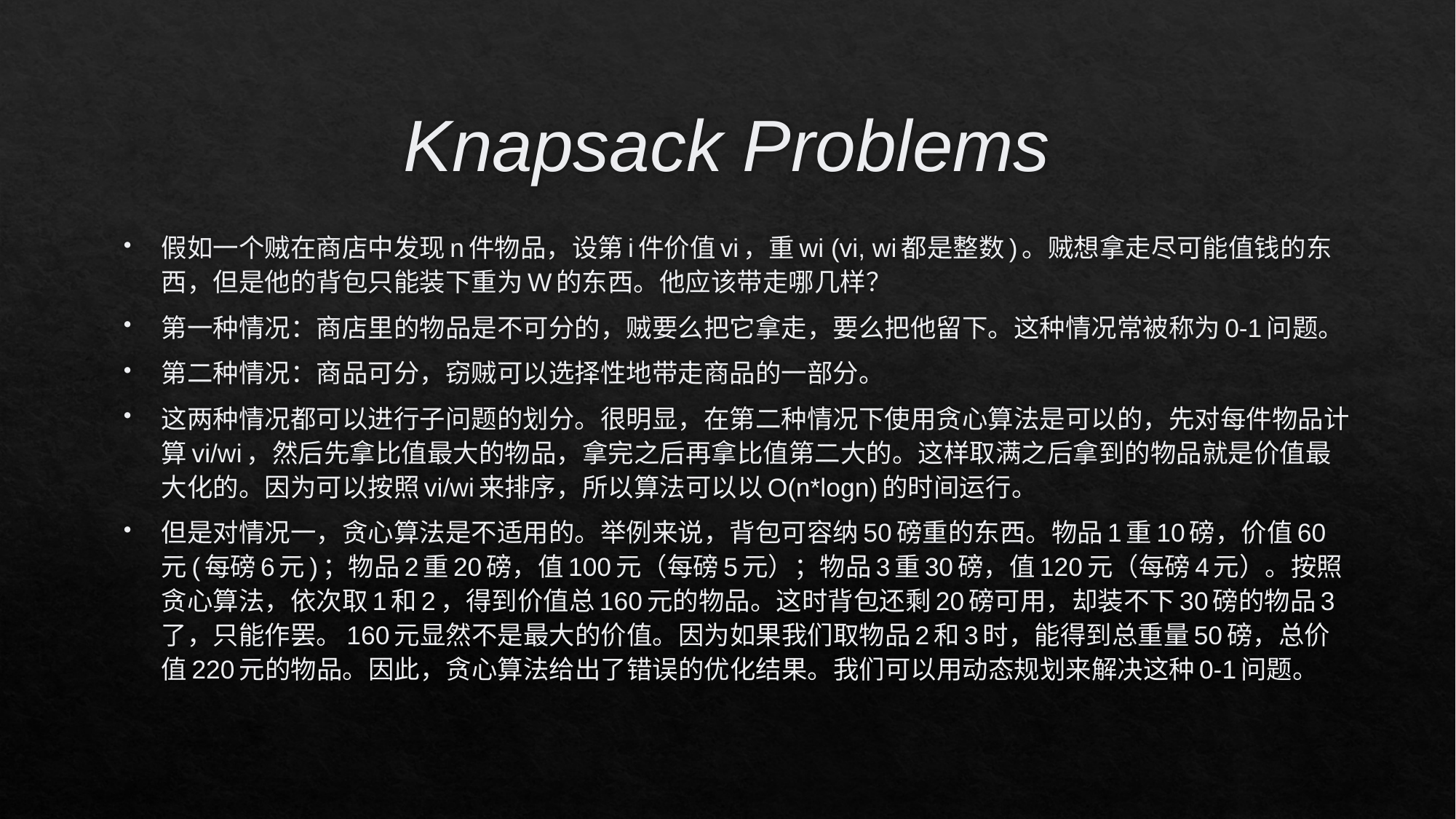

# Knapsack Problems
假如一个贼在商店中发现n件物品，设第i件价值vi，重wi (vi, wi都是整数)。贼想拿走尽可能值钱的东西，但是他的背包只能装下重为W的东西。他应该带走哪几样？
第一种情况：商店里的物品是不可分的，贼要么把它拿走，要么把他留下。这种情况常被称为0-1问题。
第二种情况：商品可分，窃贼可以选择性地带走商品的一部分。
这两种情况都可以进行子问题的划分。很明显，在第二种情况下使用贪心算法是可以的，先对每件物品计算vi/wi，然后先拿比值最大的物品，拿完之后再拿比值第二大的。这样取满之后拿到的物品就是价值最大化的。因为可以按照vi/wi来排序，所以算法可以以O(n*logn)的时间运行。
但是对情况一，贪心算法是不适用的。举例来说，背包可容纳50磅重的东西。物品1重10磅，价值60元(每磅6元)；物品2重20磅，值100元（每磅5元）；物品3重30磅，值120元（每磅4元）。按照贪心算法，依次取1和2，得到价值总160元的物品。这时背包还剩20磅可用，却装不下30磅的物品3了，只能作罢。160元显然不是最大的价值。因为如果我们取物品2和3时，能得到总重量50磅，总价值220元的物品。因此，贪心算法给出了错误的优化结果。我们可以用动态规划来解决这种0-1问题。